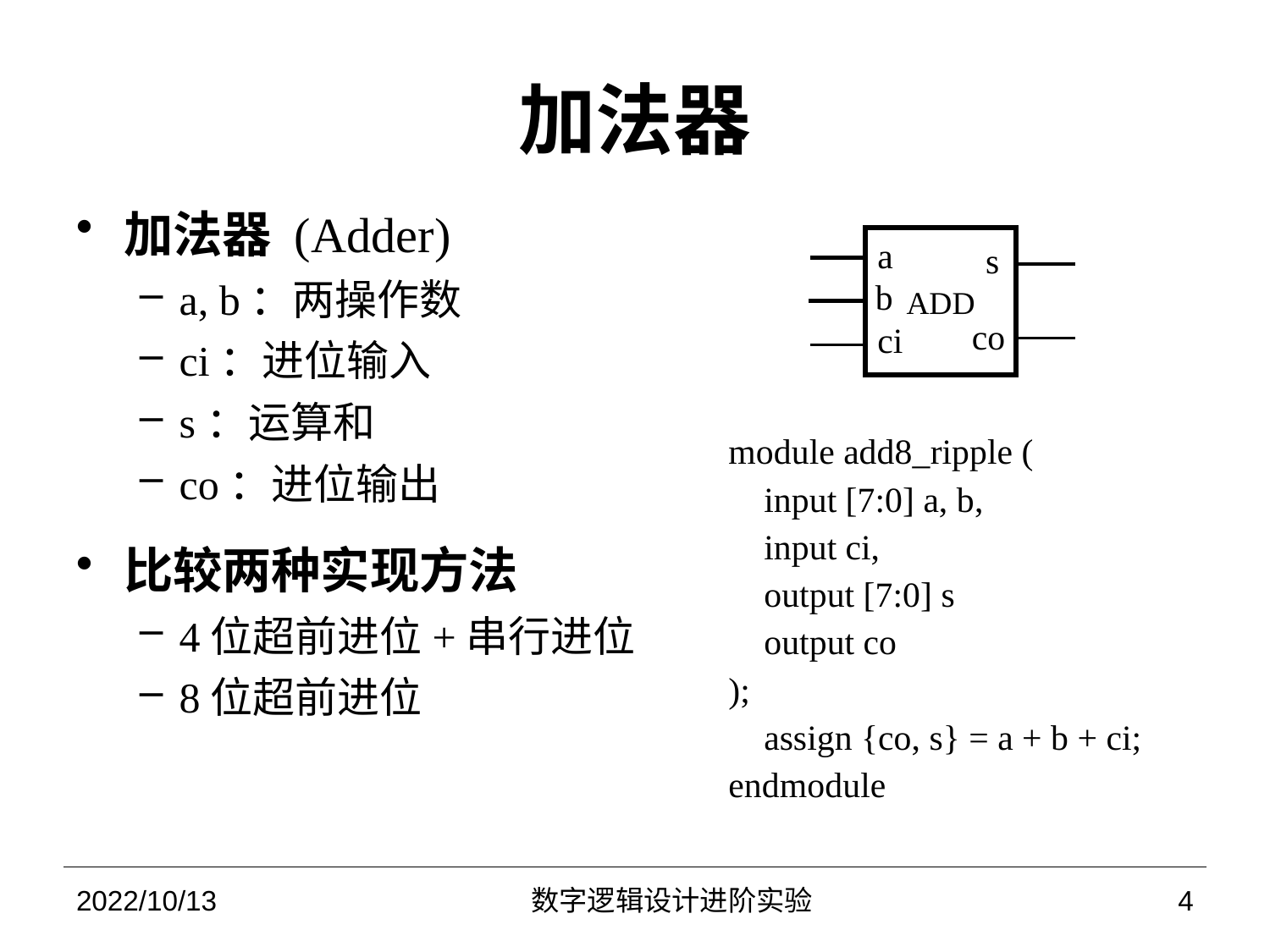

# 加法器
加法器 (Adder)
a, b：两操作数
ci：进位输入
s：运算和
co：进位输出
比较两种实现方法
4位超前进位+串行进位
8位超前进位

ADD
a
s
b
co
ci
module add8_ripple (
    input [7:0] a, b,
    input ci,
    output [7:0] s
    output co
);
    assign {co, s} = a + b + ci;
endmodule

2022/10/13
数字逻辑设计进阶实验
4